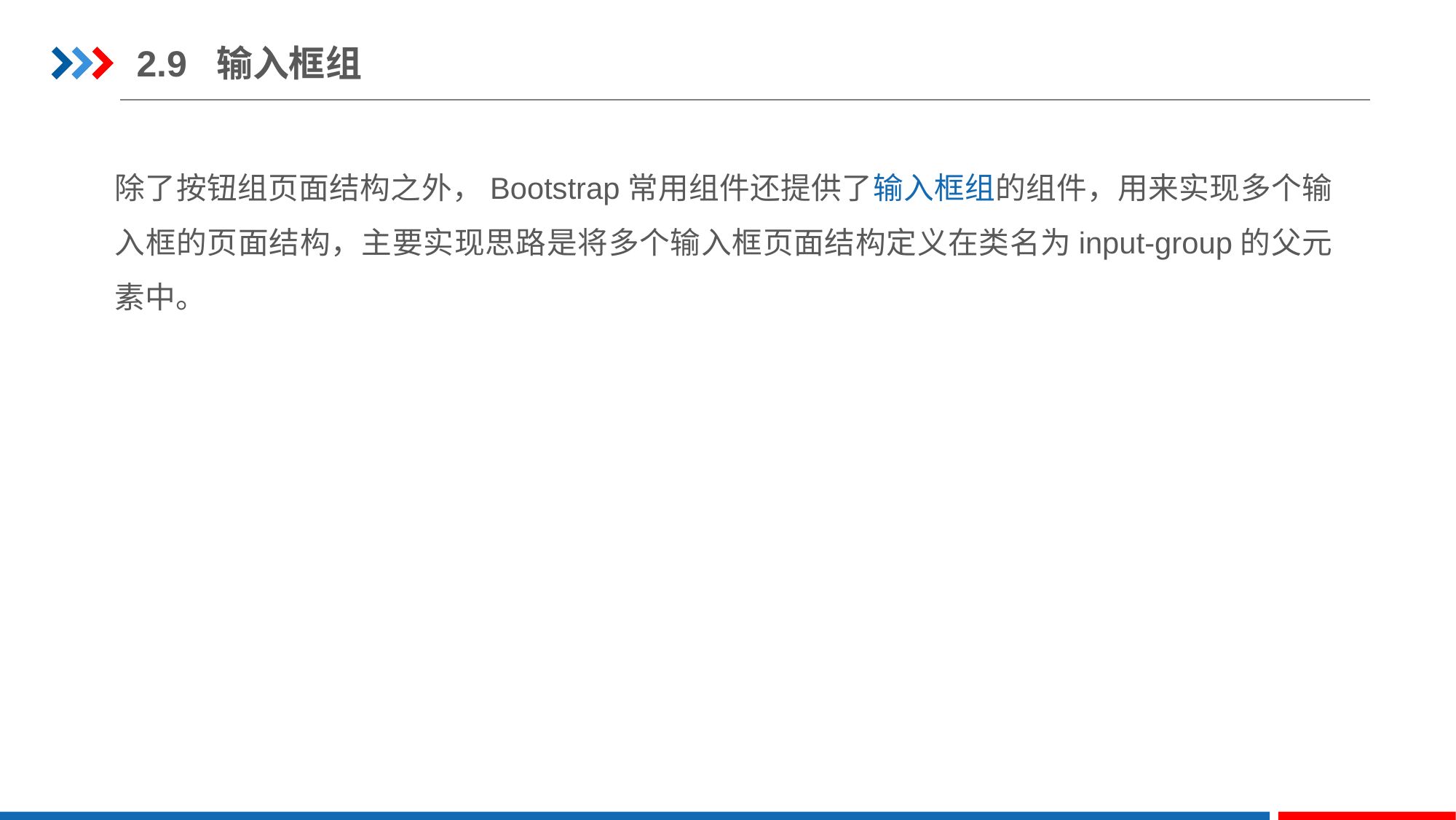

2.9  输入框组
除了按钮组页面结构之外，Bootstrap常用组件还提供了输入框组的组件，用来实现多个输入框的页面结构，主要实现思路是将多个输入框页面结构定义在类名为input-group的父元素中。